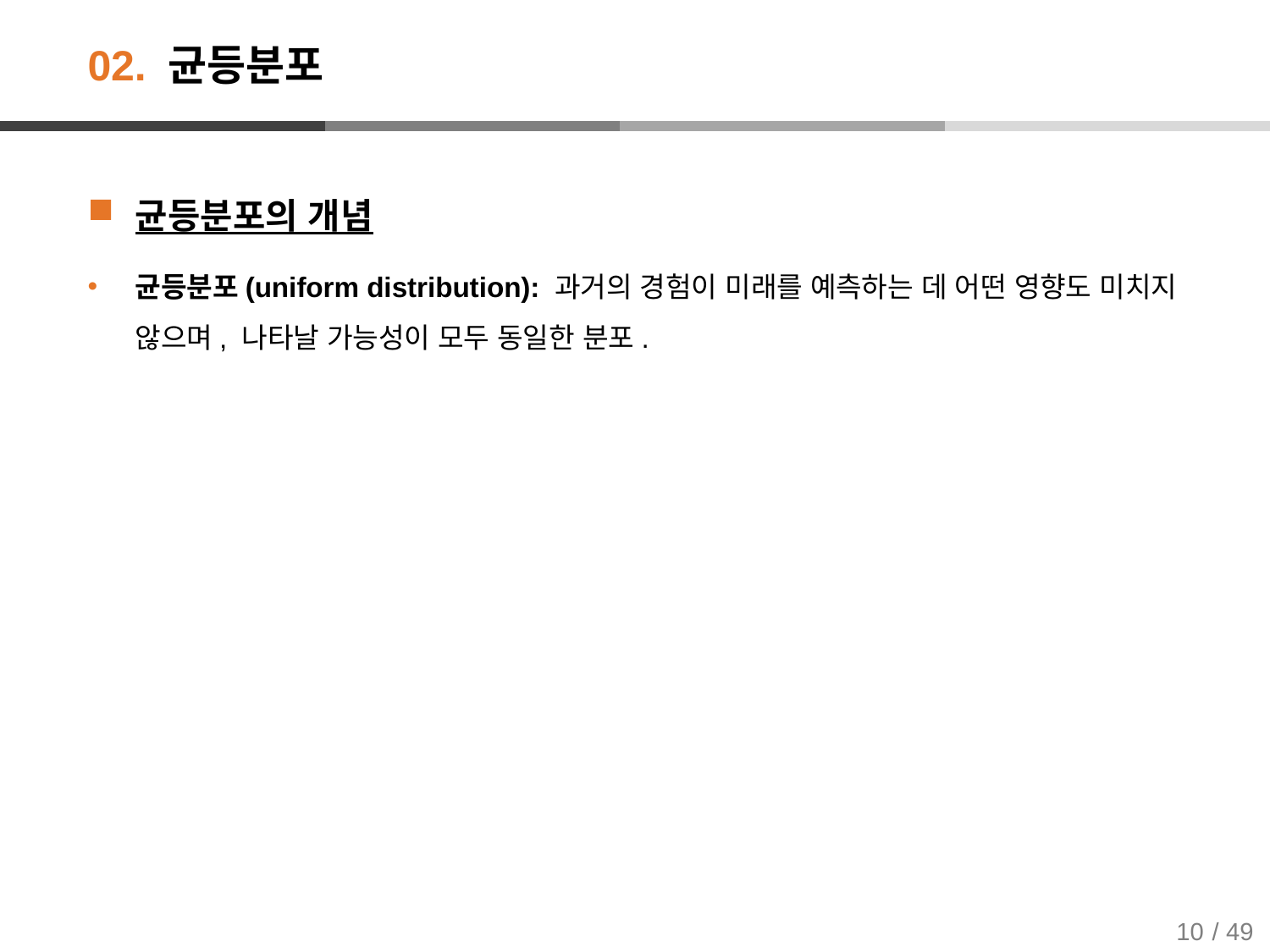

# 02. 균등분포
균등분포의 개념
균등분포(uniform distribution): 과거의 경험이 미래를 예측하는 데 어떤 영향도 미치지 않으며, 나타날 가능성이 모두 동일한 분포.